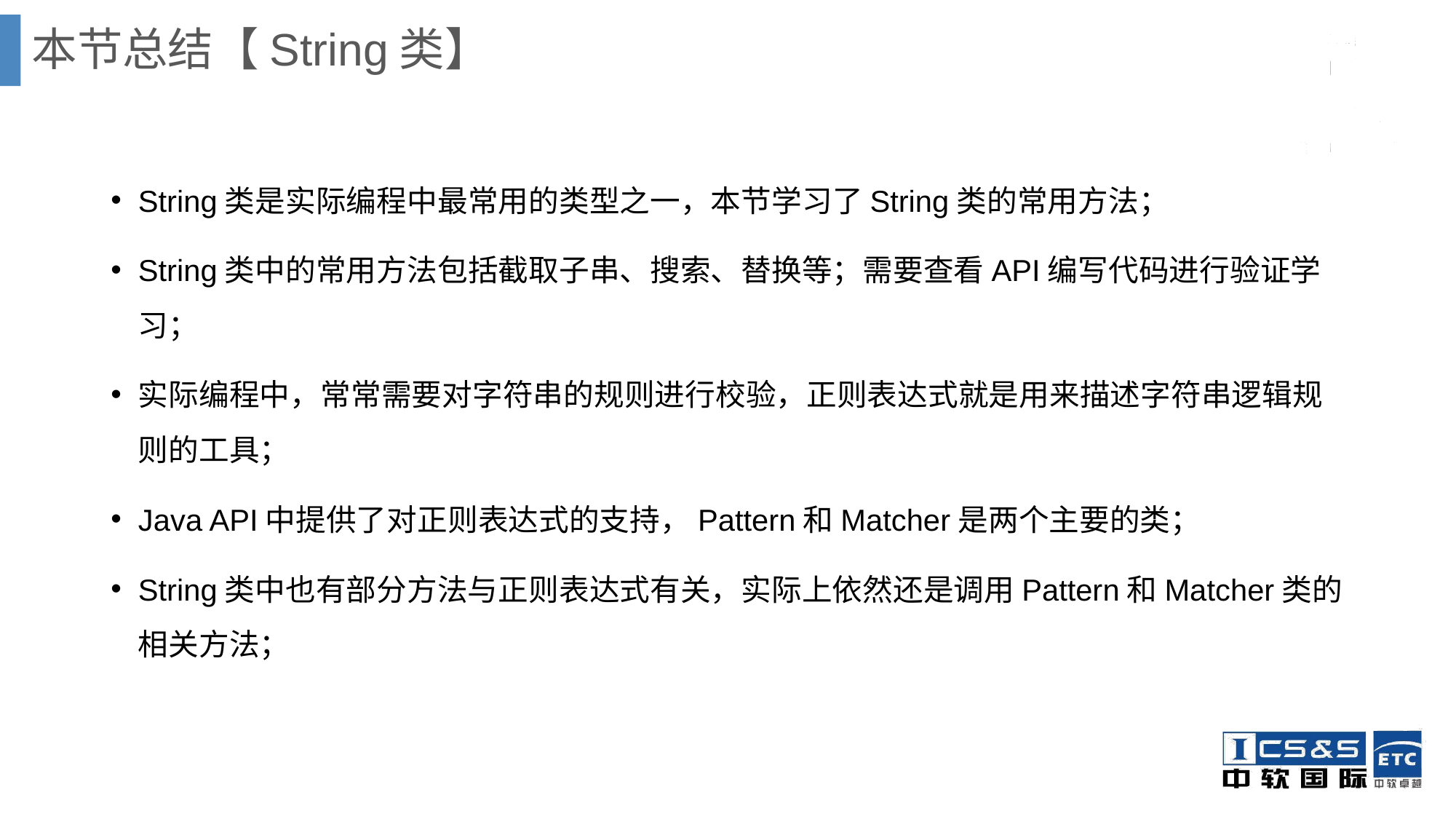

# 本节总结【String类】
String类是实际编程中最常用的类型之一，本节学习了String类的常用方法；
String类中的常用方法包括截取子串、搜索、替换等；需要查看API编写代码进行验证学习；
实际编程中，常常需要对字符串的规则进行校验，正则表达式就是用来描述字符串逻辑规则的工具；
Java API中提供了对正则表达式的支持，Pattern和Matcher是两个主要的类；
String类中也有部分方法与正则表达式有关，实际上依然还是调用Pattern和Matcher类的相关方法；